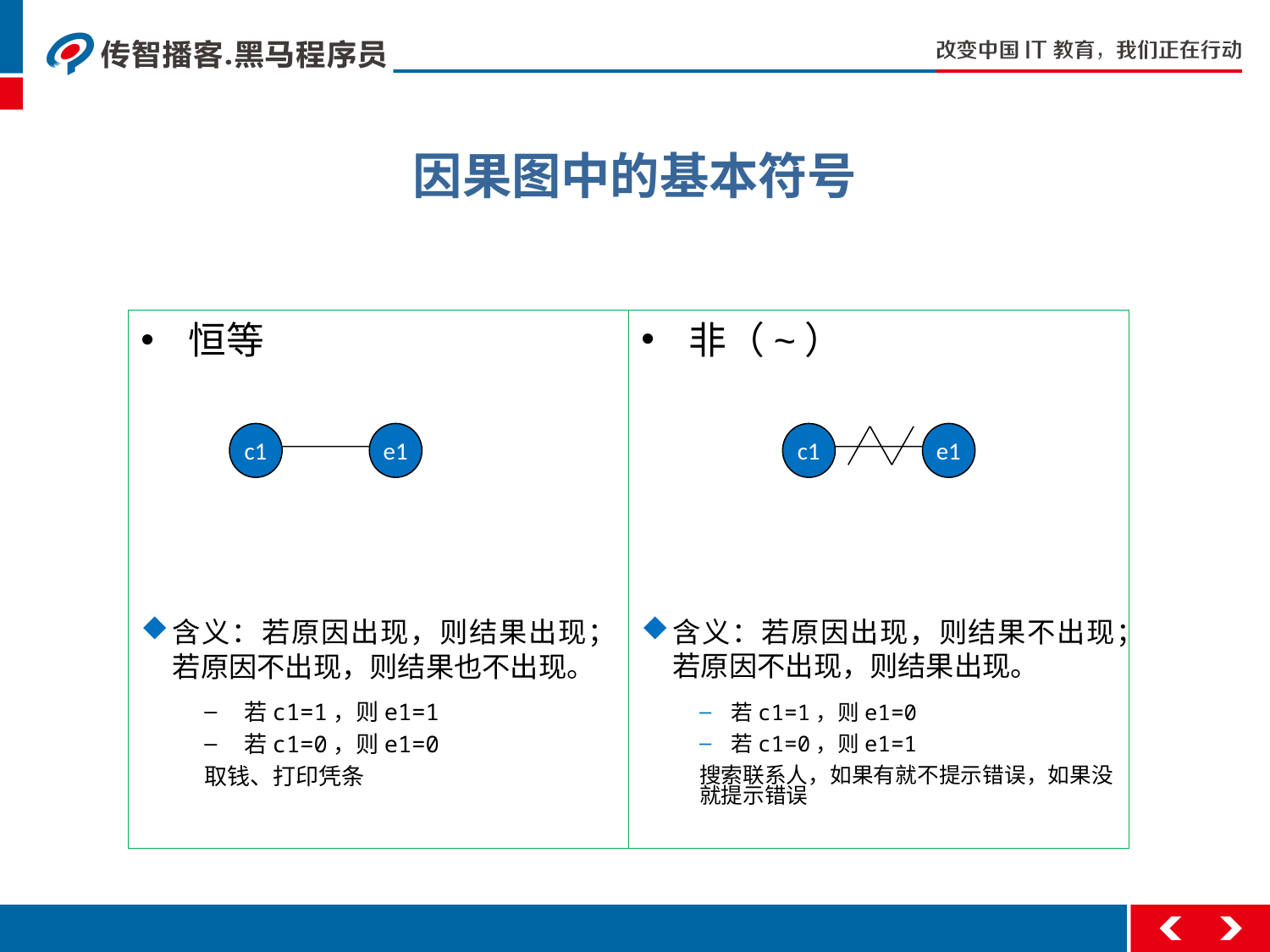

# 因果图中的基本符号
恒等

含义：若原因出现，则结果出现；若原因不出现，则结果也不出现。
若c1=1，则e1=1
若c1=0，则e1=0
取钱、打印凭条

非（~）

含义：若原因出现，则结果不出现；若原因不出现，则结果出现。
若c1=1，则e1=0
若c1=0，则e1=1
搜索联系人，如果有就不提示错误，如果没就提示错误

c1
e1

c1
e1